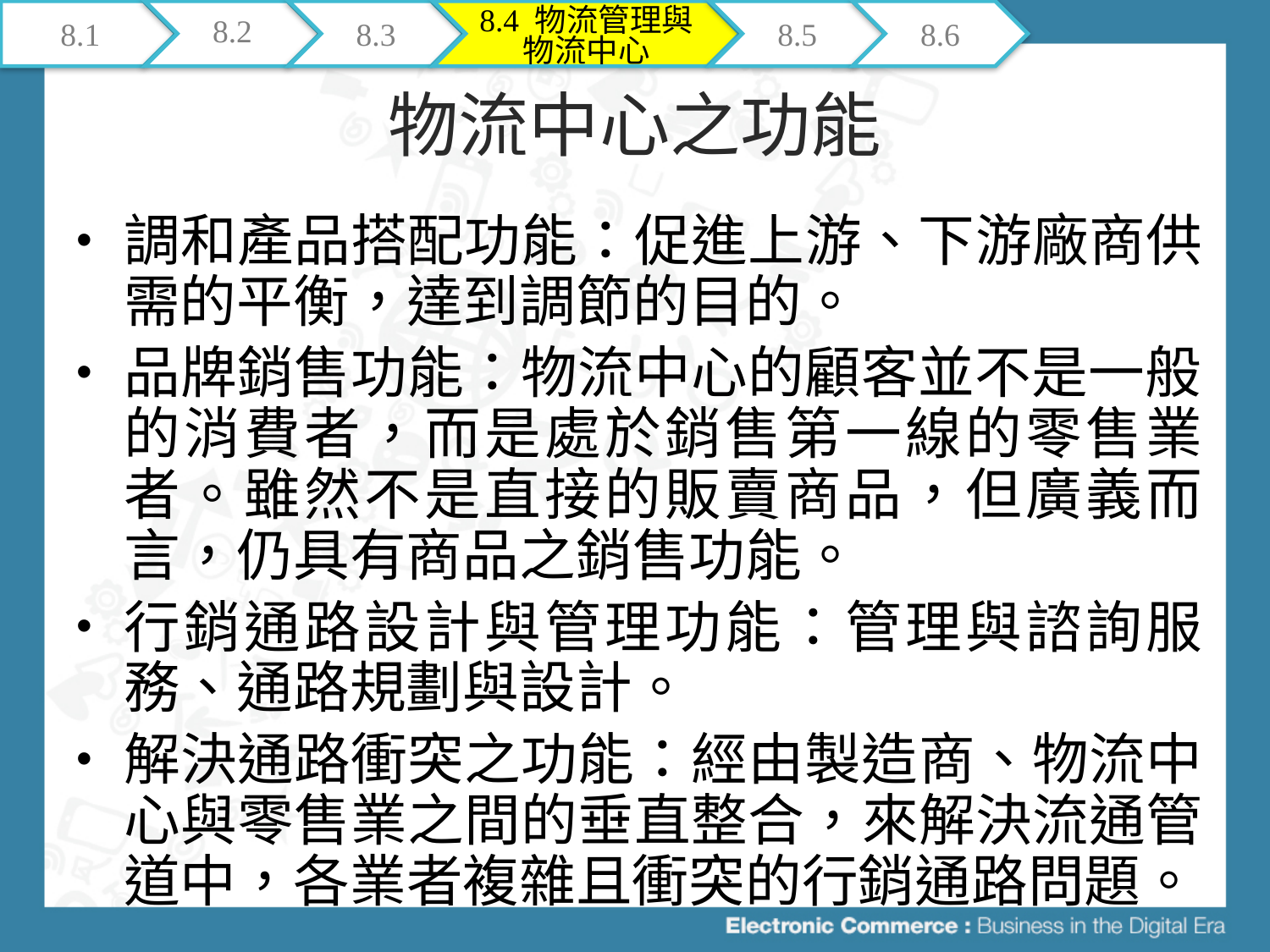

8.1
8.2
8.3
8.4 物流管理與物流中心
8.5
8.6
# 物流中心之功能
調和產品搭配功能：促進上游、下游廠商供需的平衡，達到調節的目的。
品牌銷售功能：物流中心的顧客並不是一般的消費者，而是處於銷售第一線的零售業者。雖然不是直接的販賣商品，但廣義而言，仍具有商品之銷售功能。
行銷通路設計與管理功能：管理與諮詢服務、通路規劃與設計。
解決通路衝突之功能：經由製造商、物流中心與零售業之間的垂直整合，來解決流通管道中，各業者複雜且衝突的行銷通路問題。